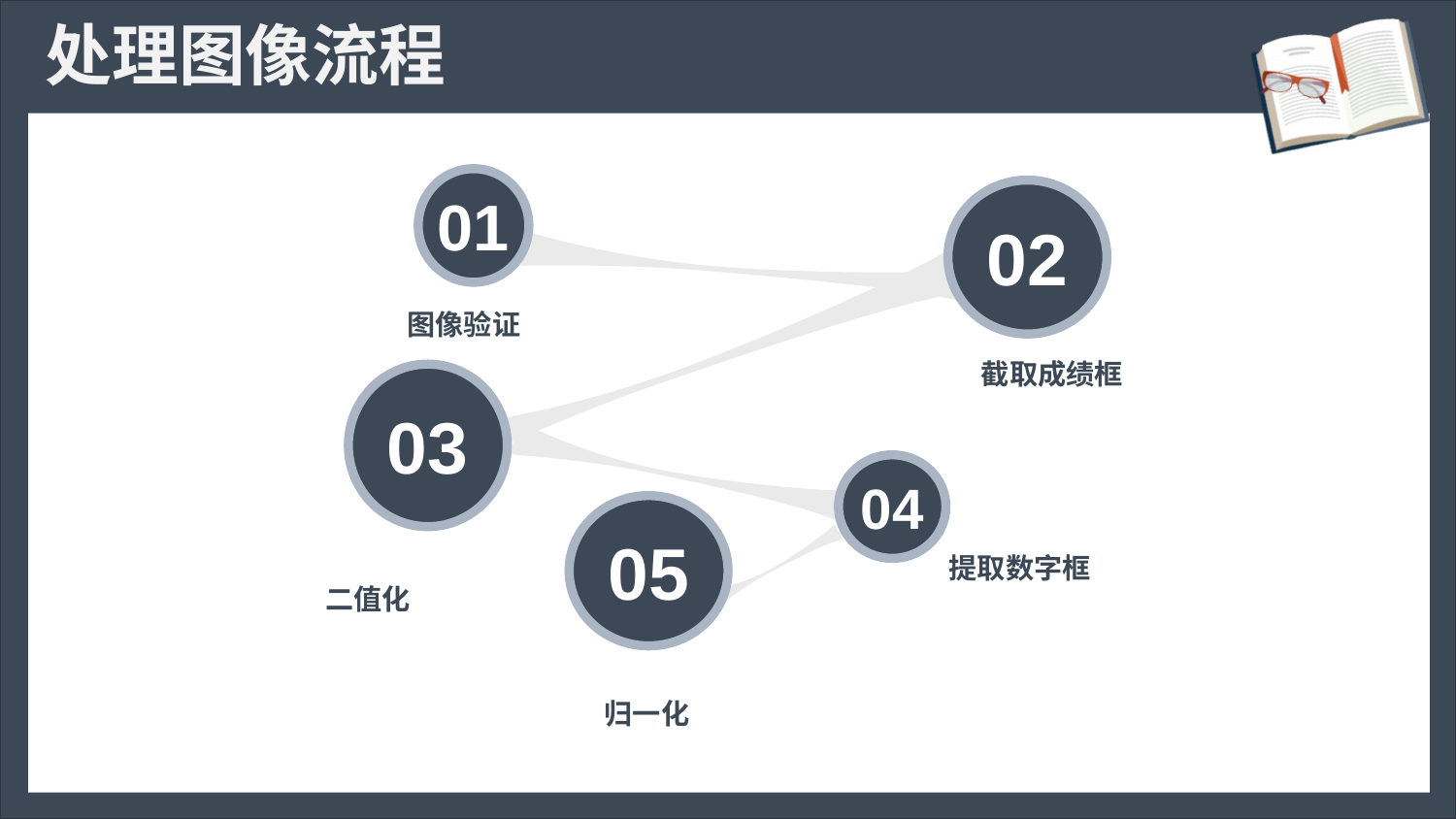

# 处理图像流程
01
02

图像验证
截取成绩框

03
04

05
提取数字框
二值化

归一化